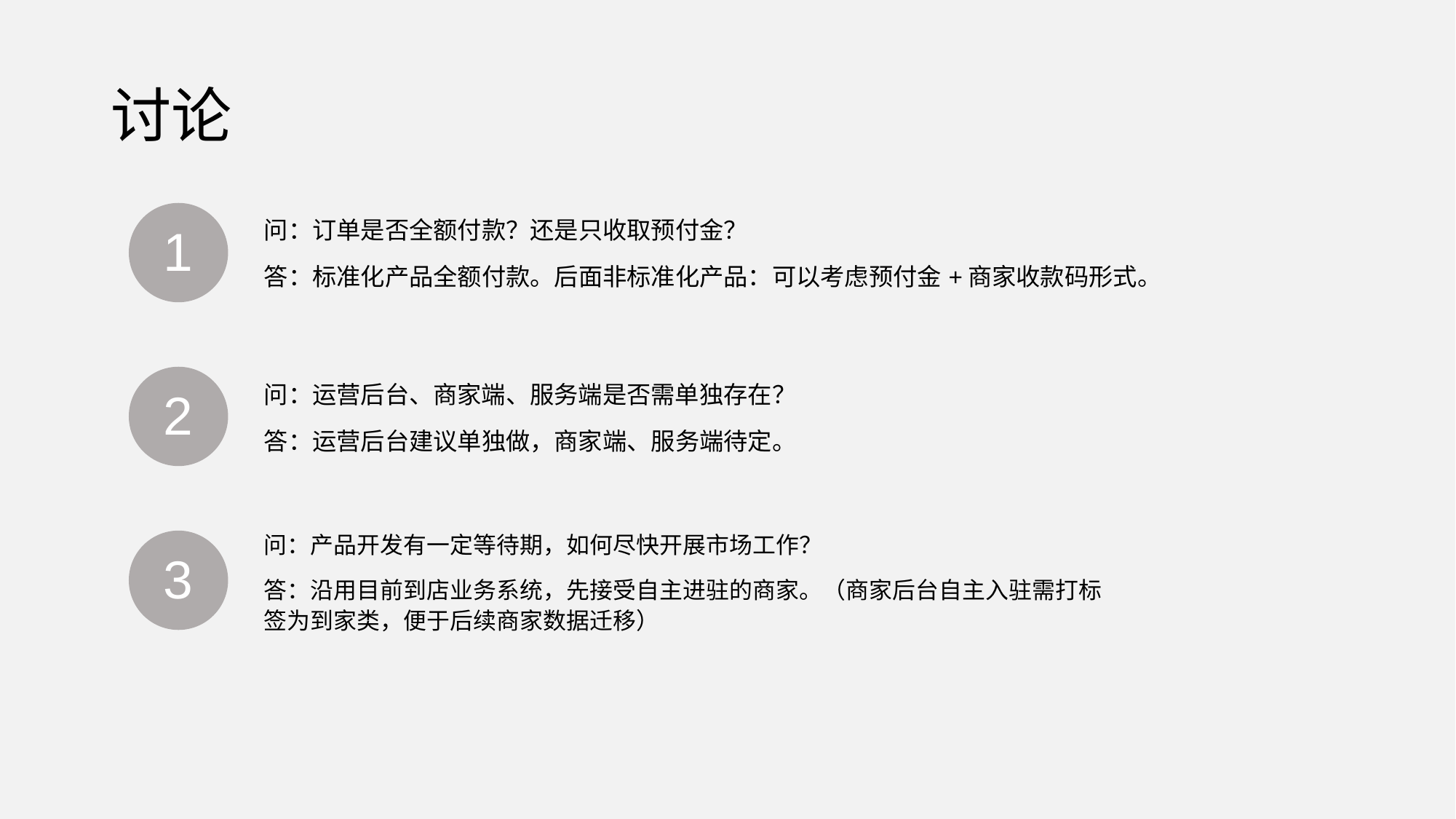

讨论
问：订单是否全额付款？还是只收取预付金？
答：标准化产品全额付款。后面非标准化产品：可以考虑预付金+商家收款码形式。
1
问：运营后台、商家端、服务端是否需单独存在？
答：运营后台建议单独做，商家端、服务端待定。
2
问：产品开发有一定等待期，如何尽快开展市场工作？
答：沿用目前到店业务系统，先接受自主进驻的商家。（商家后台自主入驻需打标签为到家类，便于后续商家数据迁移）
3